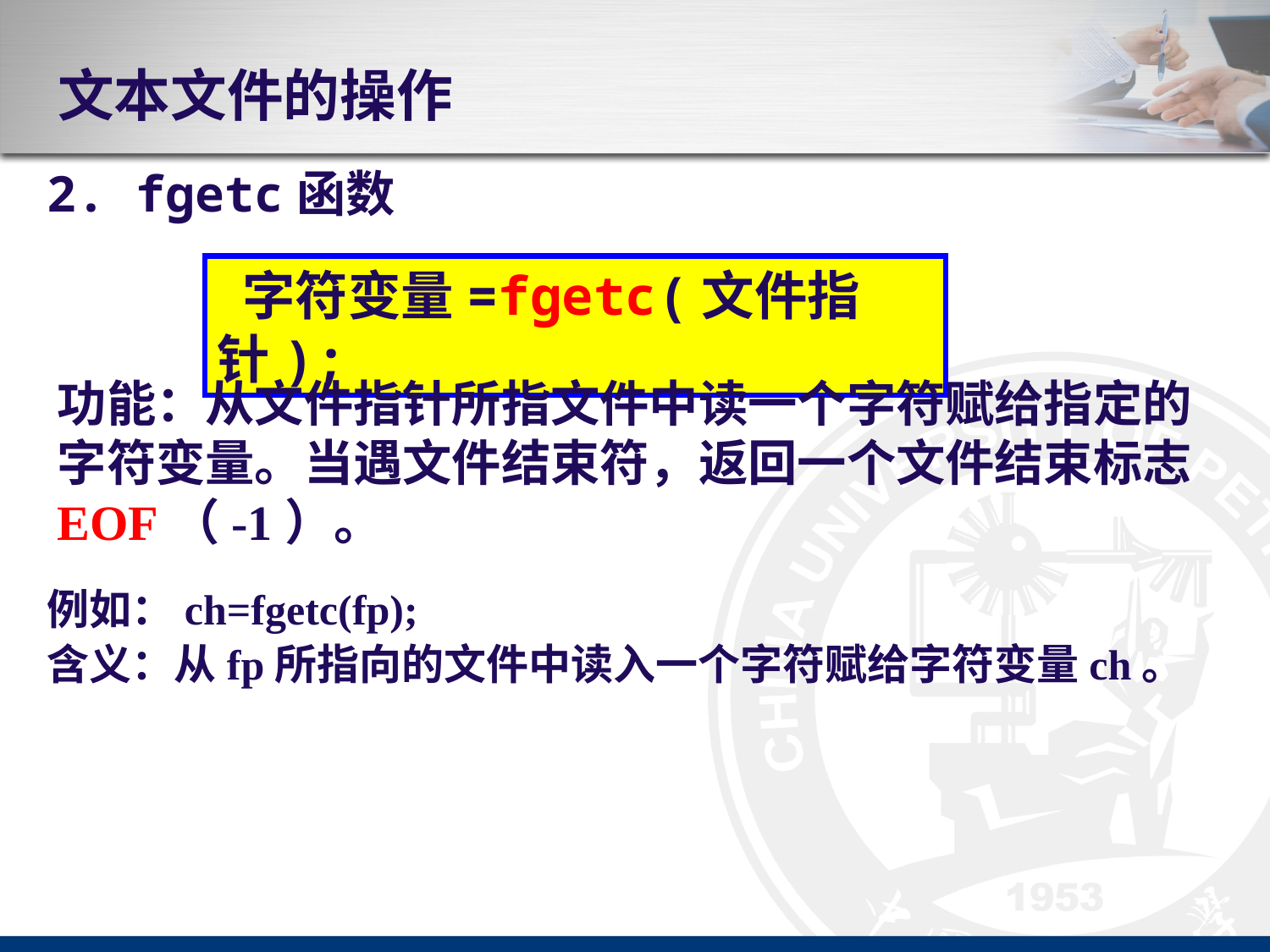

# 文本文件的操作
2. fgetc函数
 字符变量=fgetc(文件指针);
功能：从文件指针所指文件中读一个字符赋给指定的字符变量。当遇文件结束符，返回一个文件结束标志EOF（-1）。
例如：ch=fgetc(fp);
含义：从fp所指向的文件中读入一个字符赋给字符变量ch。